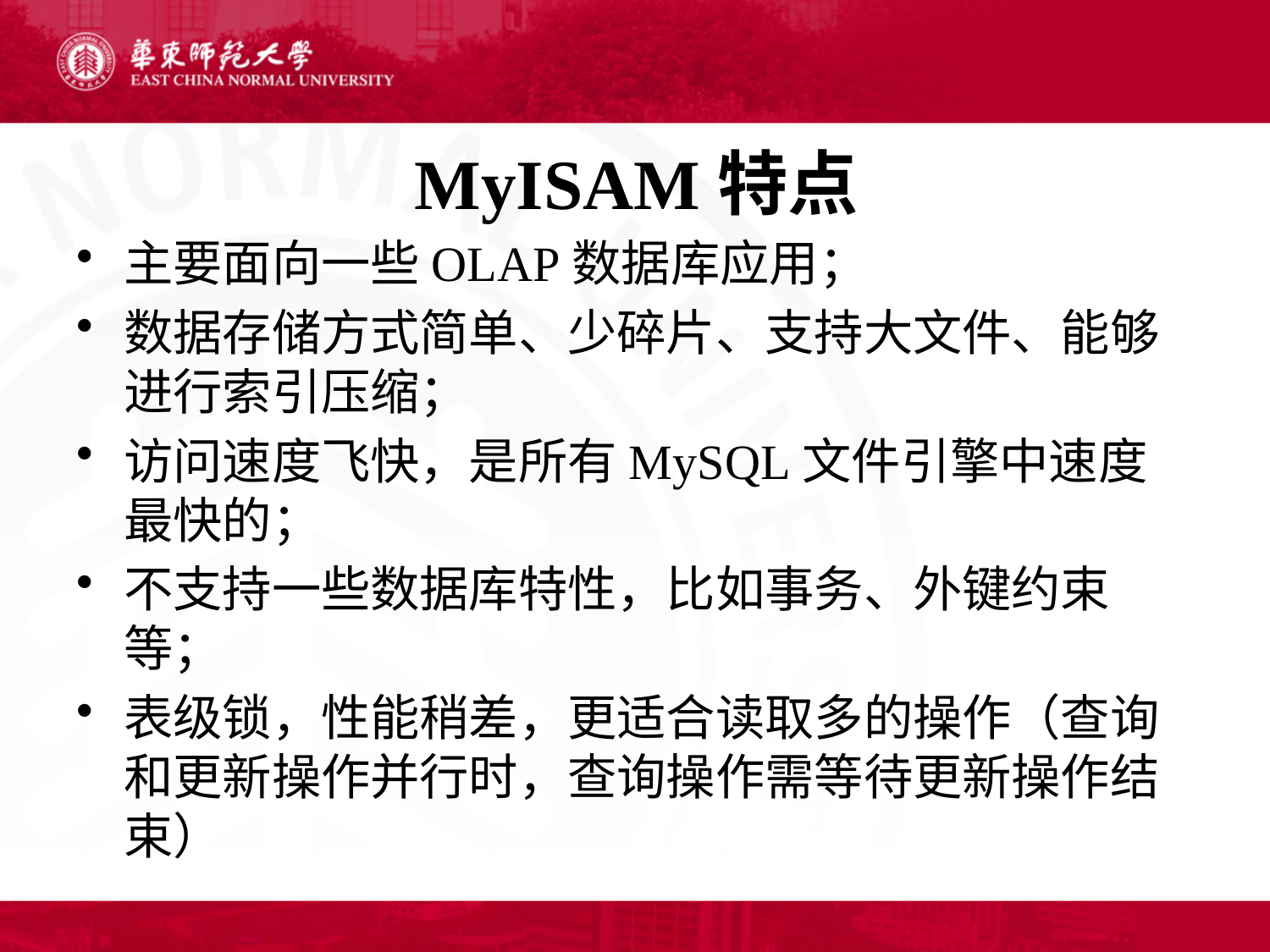

# MyISAM特点
主要面向一些OLAP数据库应用；
数据存储方式简单、少碎片、支持大文件、能够进行索引压缩；
访问速度飞快，是所有MySQL文件引擎中速度最快的；
不支持一些数据库特性，比如事务、外键约束等；
表级锁，性能稍差，更适合读取多的操作（查询和更新操作并行时，查询操作需等待更新操作结束）